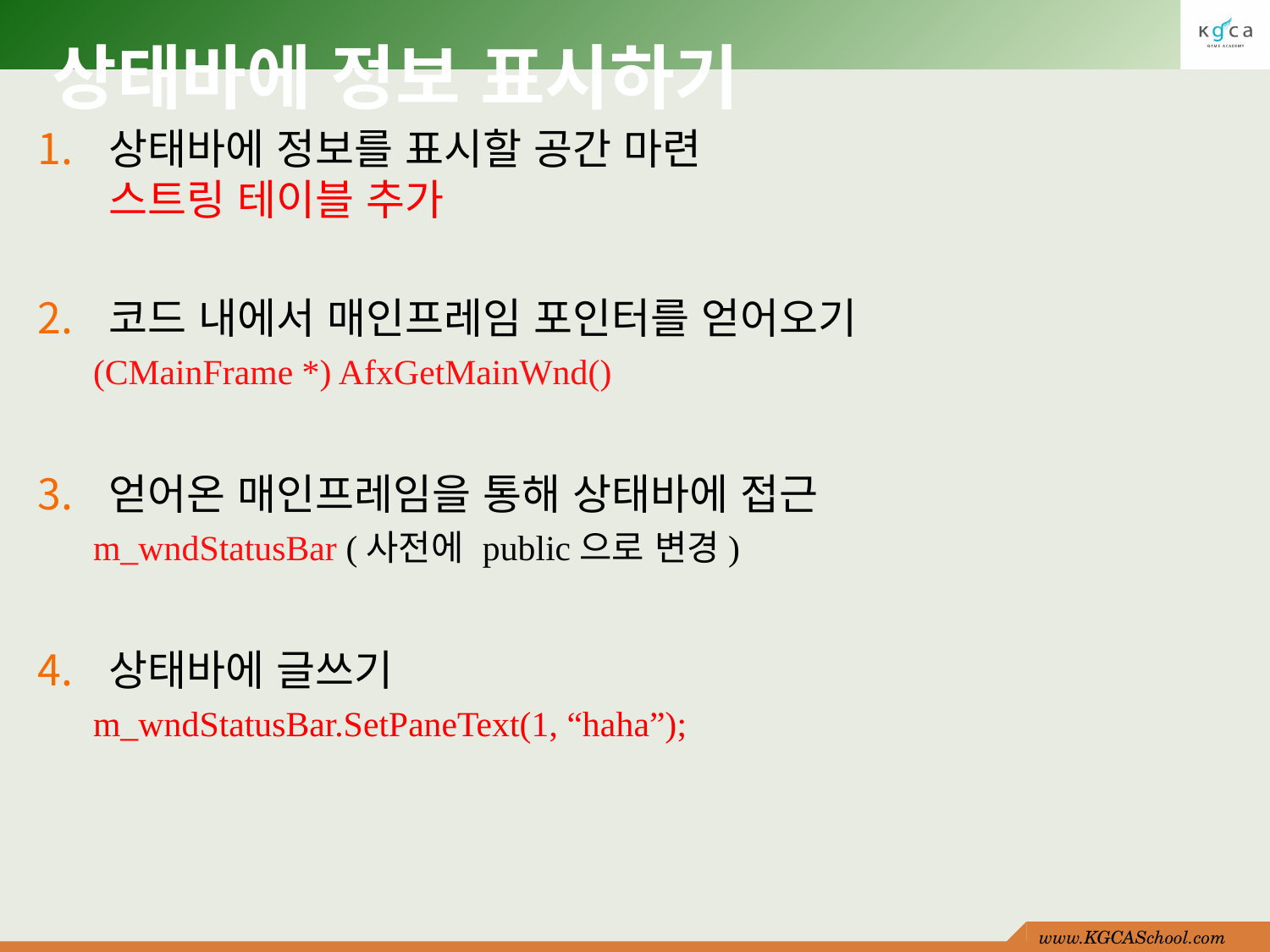

# 상태바에 정보 표시하기
상태바에 정보를 표시할 공간 마련
스트링 테이블 추가

코드 내에서 매인프레임 포인터를 얻어오기
(CMainFrame *) AfxGetMainWnd()

얻어온 매인프레임을 통해 상태바에 접근
m_wndStatusBar (사전에 public으로 변경)

상태바에 글쓰기
m_wndStatusBar.SetPaneText(1, “haha”);